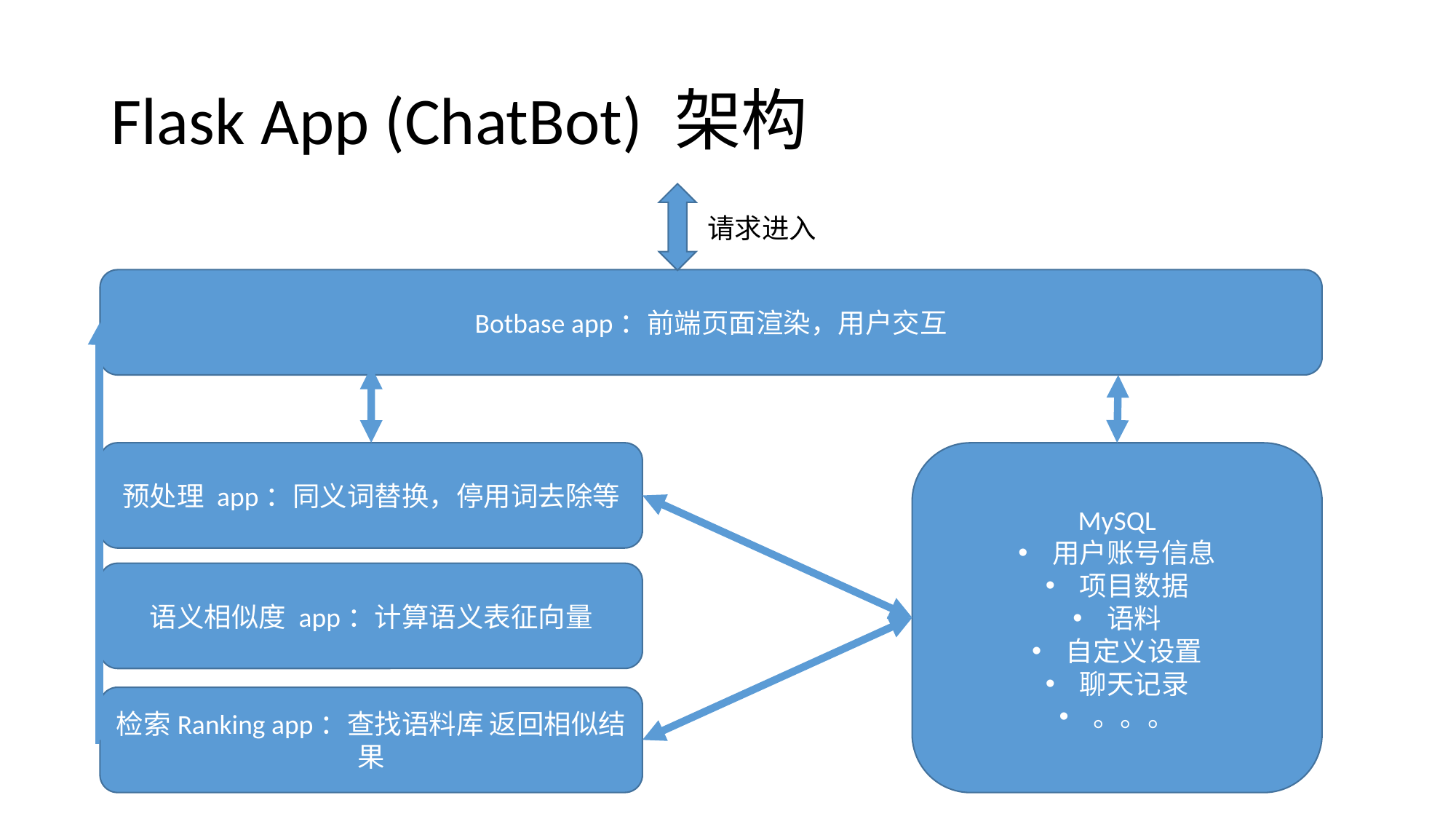

# Flask App (ChatBot) 架构

请求进入
Botbase app：前端页面渲染，用户交互
预处理 app：同义词替换，停用词去除等
MySQL
用户账号信息
项目数据
语料
自定义设置
聊天记录
。。。
语义相似度 app：计算语义表征向量
检索Ranking app：查找语料库 返回相似结果